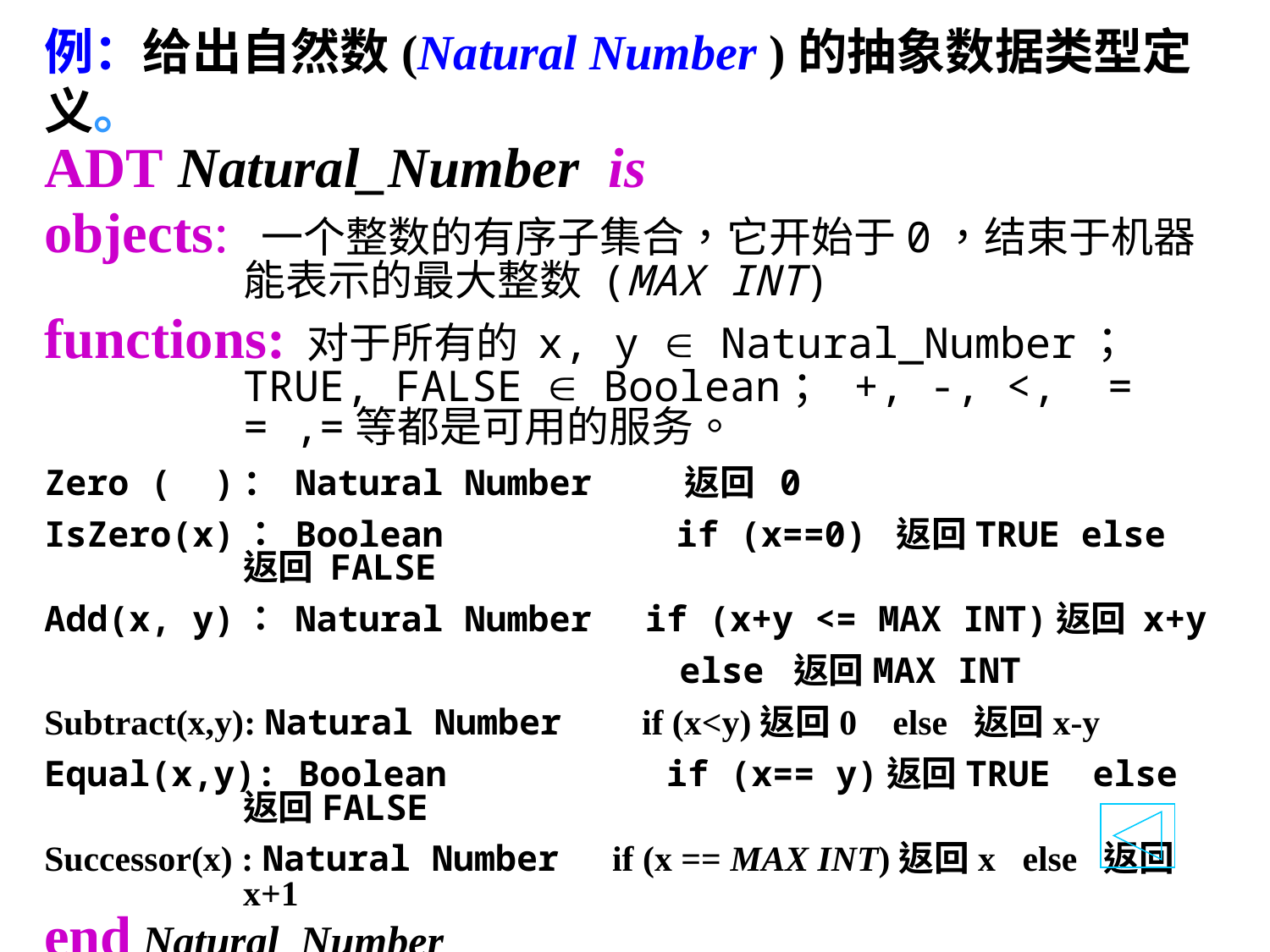

# 例：给出自然数(Natural Number )的抽象数据类型定义。
ADT Natural_Number  is
objects:  一个整数的有序子集合，它开始于0，结束于机器能表示的最大整数 (MAX INT)
functions: 对于所有的 x, y ∈ Natural_Number； TRUE, FALSE ∈ Boolean； +, -, <,  = = ,=等都是可用的服务。
Zero (  )： Natural Number    返回  0
IsZero(x)： Boolean           if (x==0) 返回TRUE else 返回 FALSE
Add(x, y)： Natural Number 	 if (x+y <= MAX INT)返回 x+y
                              else 返回MAX INT
Subtract(x,y): Natural Number 	  if (x<y)返回0    else  返回x-y
Equal(x,y): Boolean 	        if (x== y)返回TRUE  else  返回FALSE
Successor(x) : Natural Number      if (x == MAX INT)返回x   else  返回x+1
end Natural_Number